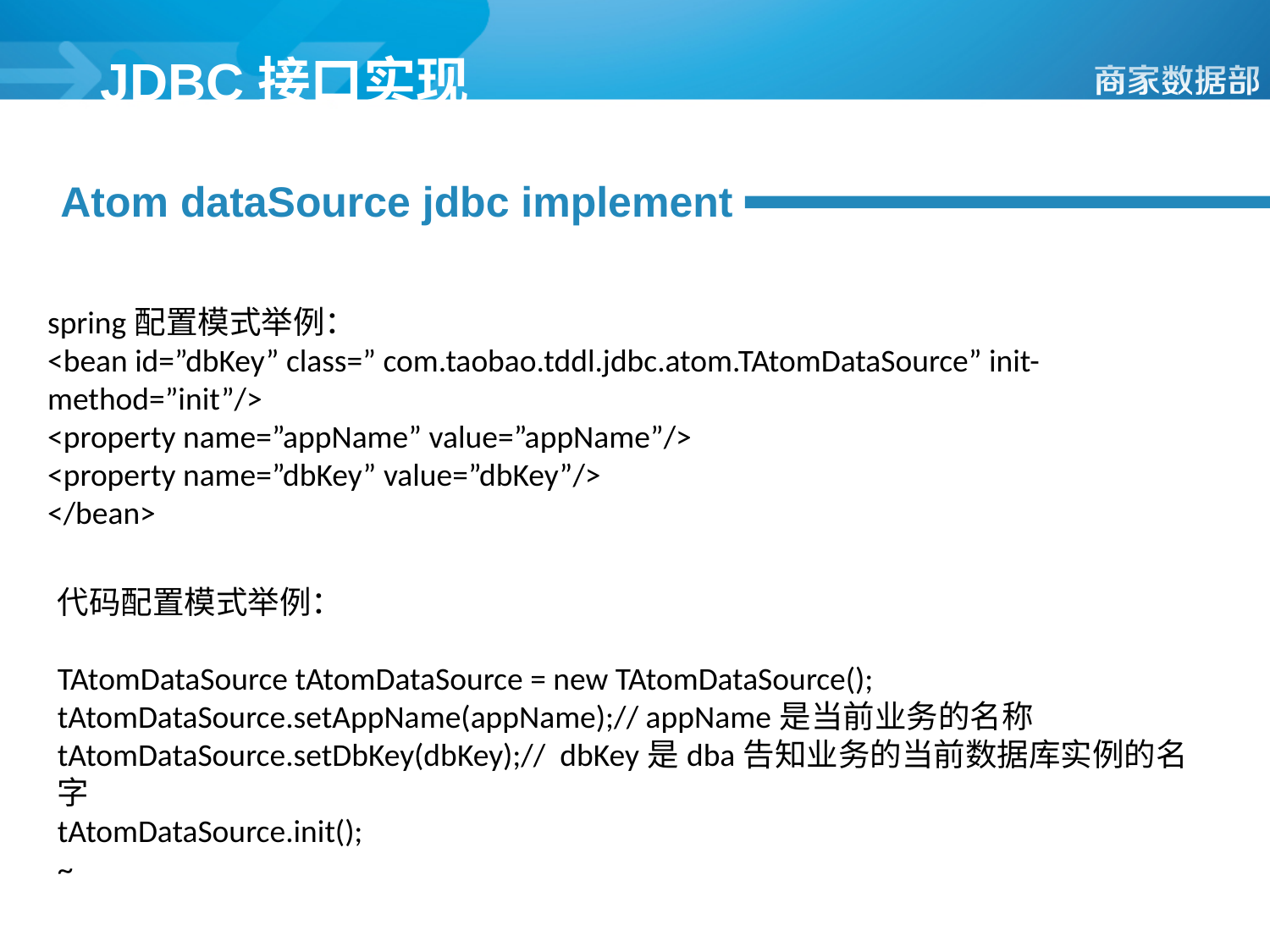

JDBC接口实现
Atom dataSource jdbc implement

spring配置模式举例：
<bean id=”dbKey” class=” com.taobao.tddl.jdbc.atom.TAtomDataSource” init-       method=”init”/>
<property name=”appName” value=”appName”/>
<property name=”dbKey” value=”dbKey”/>
</bean>
代码配置模式举例：

TAtomDataSource tAtomDataSource = new TAtomDataSource();
tAtomDataSource.setAppName(appName);// appName是当前业务的名称
tAtomDataSource.setDbKey(dbKey);//  dbKey是dba告知业务的当前数据库实例的名字
tAtomDataSource.init();
~